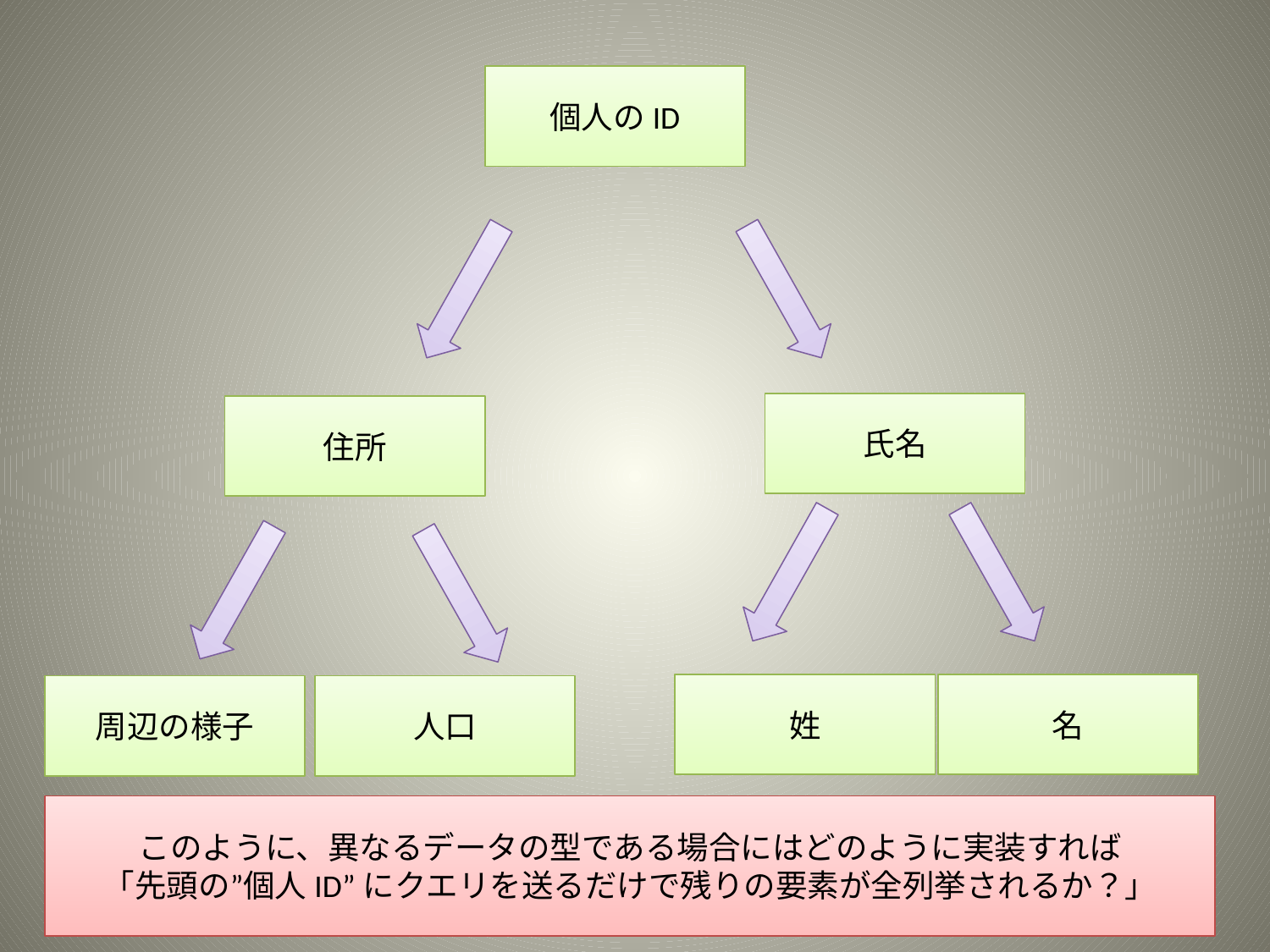

個人のID

氏名
住所

名
姓
周辺の様子
人口
このように、異なるデータの型である場合にはどのように実装すれば
「先頭の”個人ID”にクエリを送るだけで残りの要素が全列挙されるか？」